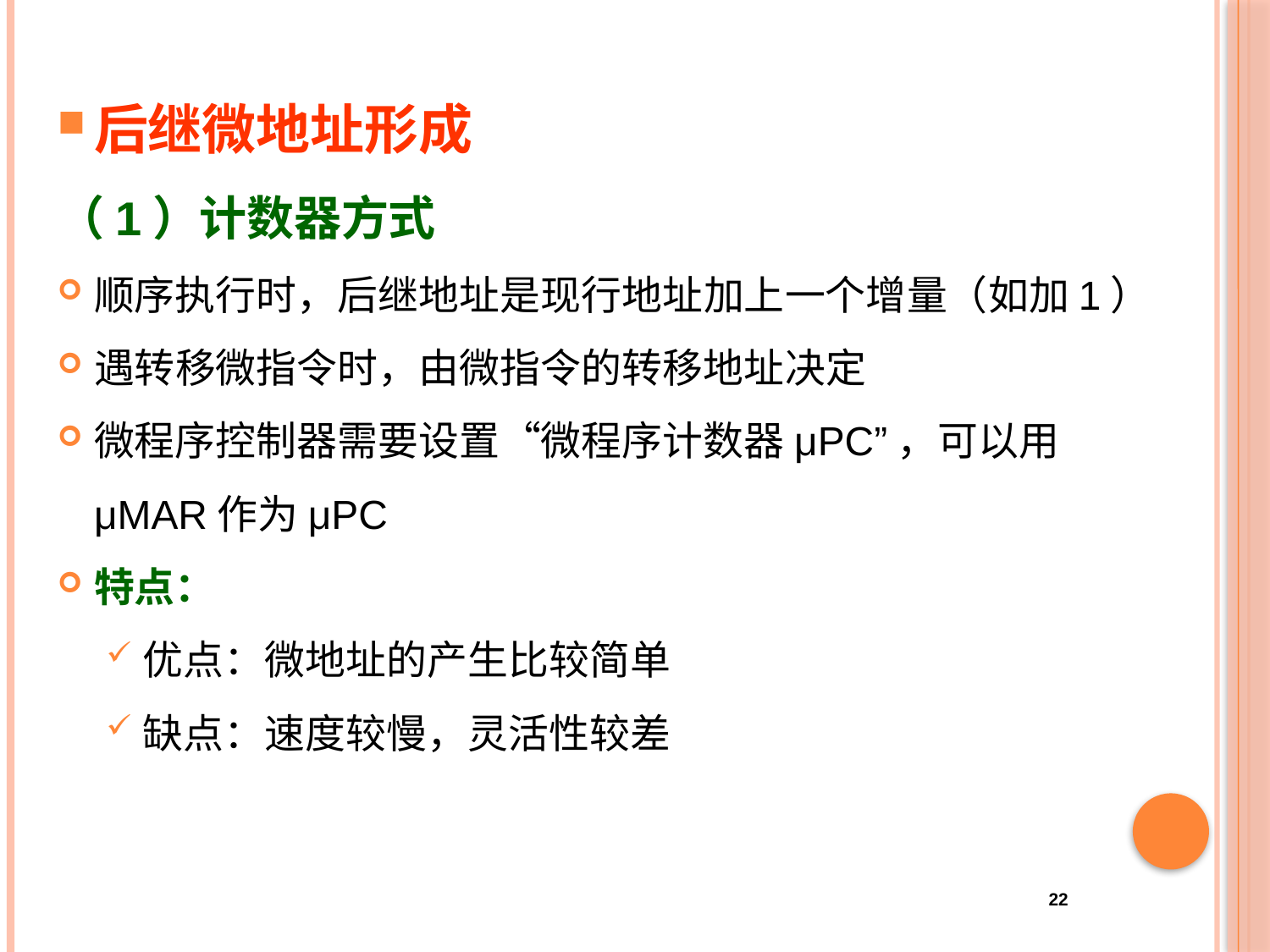

后继微地址形成
（1）计数器方式
顺序执行时，后继地址是现行地址加上一个增量（如加1）
遇转移微指令时，由微指令的转移地址决定
微程序控制器需要设置“微程序计数器μPC”，可以用μMAR作为μPC
特点：
优点：微地址的产生比较简单
缺点：速度较慢，灵活性较差
22